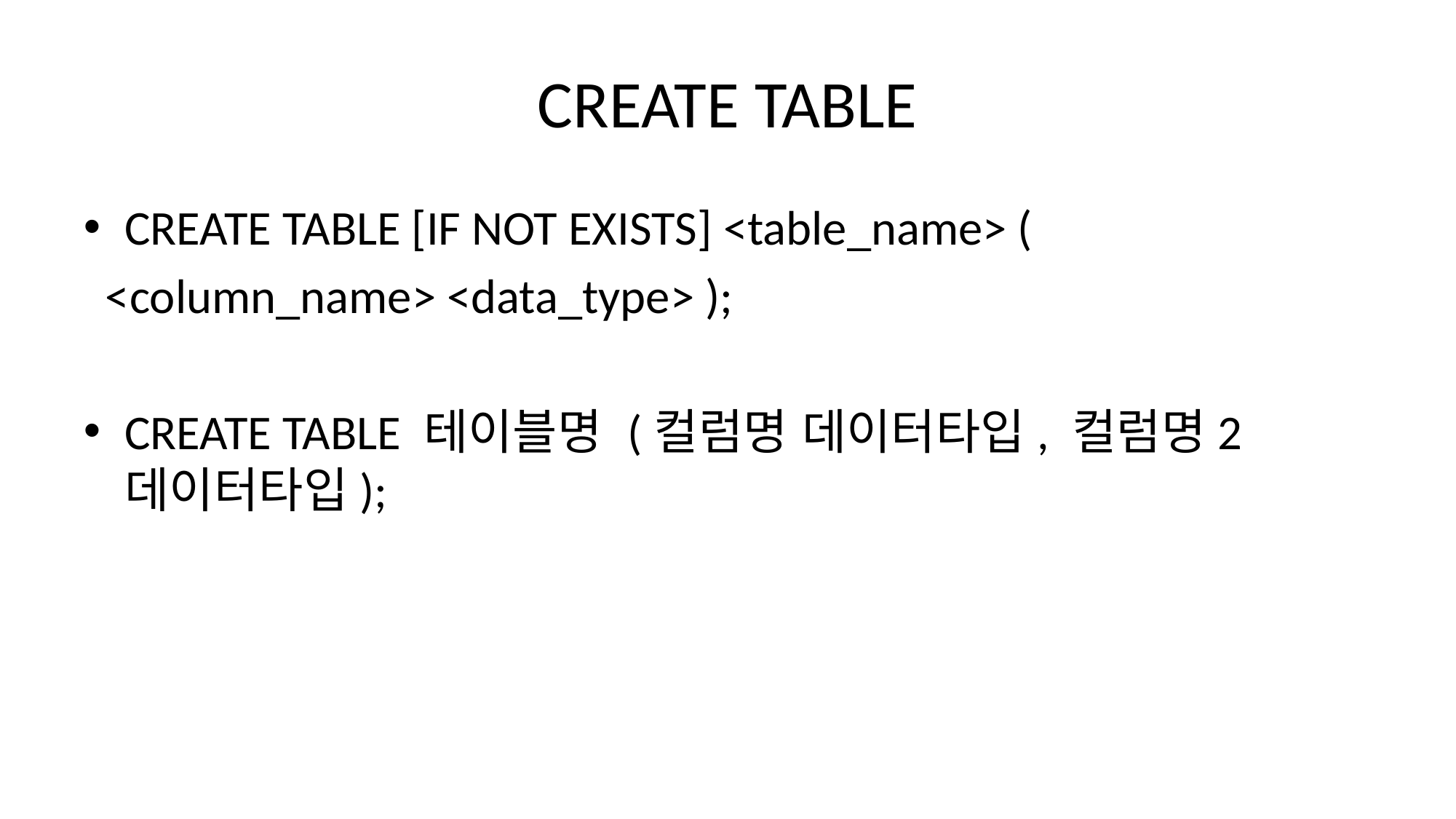

# CREATE TABLE
CREATE TABLE [IF NOT EXISTS] <table_name> (
  <column_name> <data_type> );

CREATE TABLE 테이블명 (컬럼명 데이터타입, 컬럼명2 데이터타입);